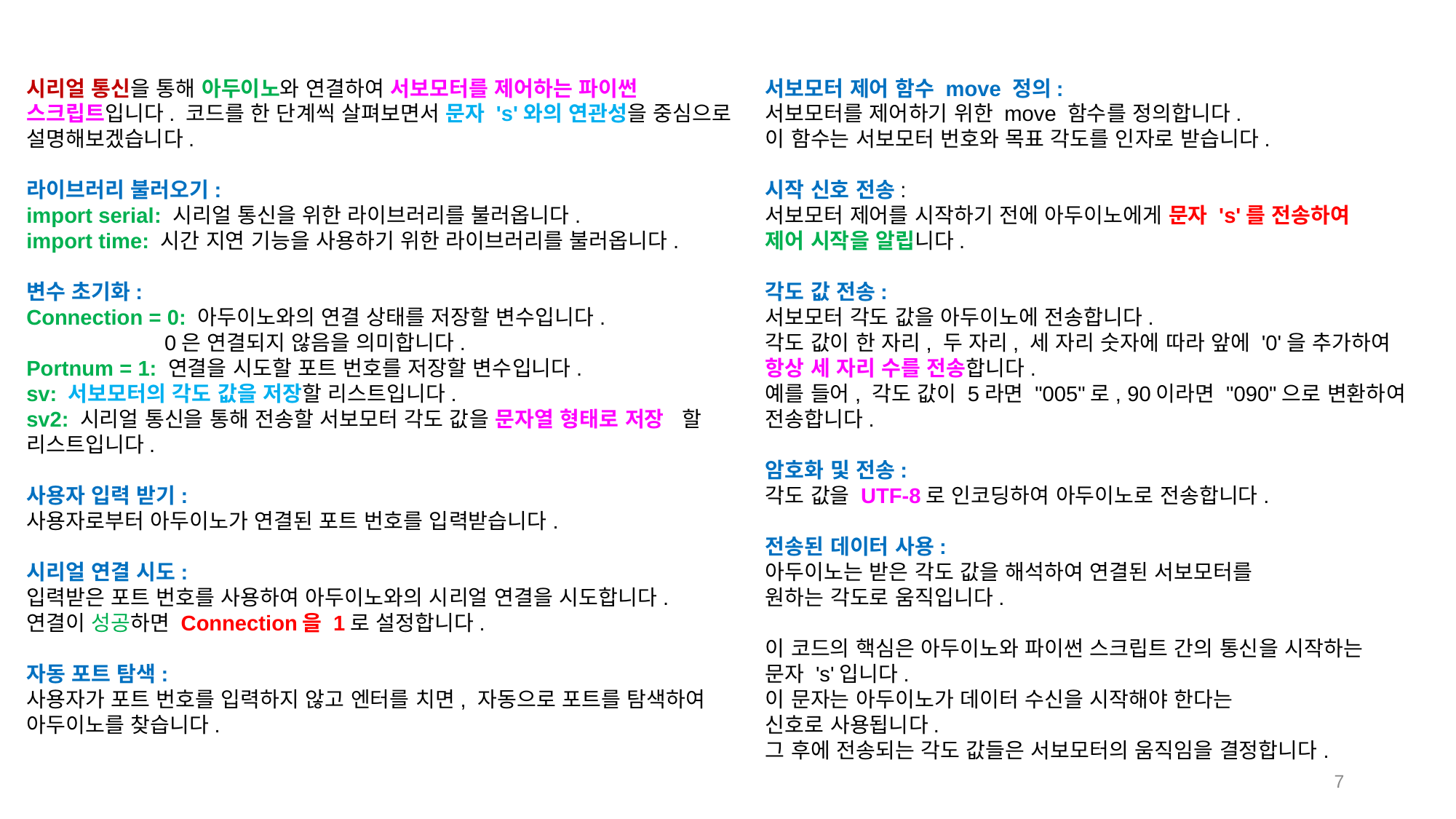

시리얼 통신을 통해 아두이노와 연결하여 서보모터를 제어하는 파이썬 스크립트입니다. 코드를 한 단계씩 살펴보면서 문자 's'와의 연관성을 중심으로 설명해보겠습니다.

라이브러리 불러오기:
import serial: 시리얼 통신을 위한 라이브러리를 불러옵니다.
import time: 시간 지연 기능을 사용하기 위한 라이브러리를 불러옵니다.

변수 초기화:
Connection = 0: 아두이노와의 연결 상태를 저장할 변수입니다.
                       0은 연결되지 않음을 의미합니다.
Portnum = 1: 연결을 시도할 포트 번호를 저장할 변수입니다.
sv: 서보모터의 각도 값을 저장할 리스트입니다.
sv2: 시리얼 통신을 통해 전송할 서보모터 각도 값을 문자열 형태로 저장   할 리스트입니다.

사용자 입력 받기:
사용자로부터 아두이노가 연결된 포트 번호를 입력받습니다.

시리얼 연결 시도:
입력받은 포트 번호를 사용하여 아두이노와의 시리얼 연결을 시도합니다.
연결이 성공하면 Connection을 1로 설정합니다.

자동 포트 탐색:
사용자가 포트 번호를 입력하지 않고 엔터를 치면, 자동으로 포트를 탐색하여 아두이노를 찾습니다.
서보모터 제어 함수 move 정의:
서보모터를 제어하기 위한 move 함수를 정의합니다.
이 함수는 서보모터 번호와 목표 각도를 인자로 받습니다.

시작 신호 전송:
서보모터 제어를 시작하기 전에 아두이노에게 문자 's'를 전송하여
제어 시작을 알립니다.

각도 값 전송:
서보모터 각도 값을 아두이노에 전송합니다.
각도 값이 한 자리, 두 자리, 세 자리 숫자에 따라 앞에 '0'을 추가하여
항상 세 자리 수를 전송합니다.
예를 들어, 각도 값이 5라면 "005"로, 90이라면 "090"으로 변환하여
전송합니다.

암호화 및 전송:
각도 값을 UTF-8로 인코딩하여 아두이노로 전송합니다.

전송된 데이터 사용:
아두이노는 받은 각도 값을 해석하여 연결된 서보모터를
원하는 각도로 움직입니다.

이 코드의 핵심은 아두이노와 파이썬 스크립트 간의 통신을 시작하는
문자 's'입니다.
이 문자는 아두이노가 데이터 수신을 시작해야 한다는
신호로 사용됩니다.
그 후에 전송되는 각도 값들은 서보모터의 움직임을 결정합니다.
7